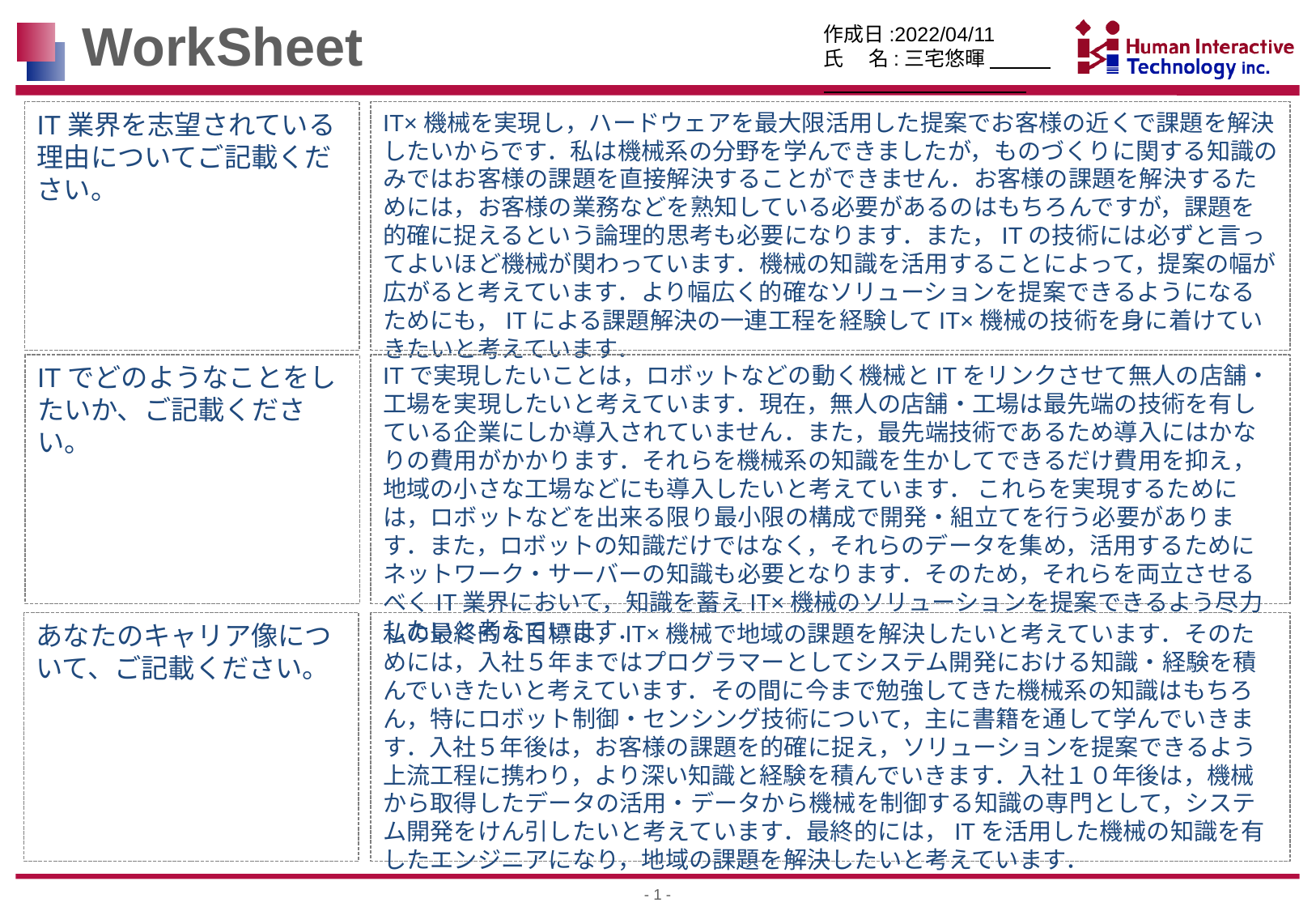

作成日:2022/04/11
氏　 名:三宅悠暉
# WorkSheet
IT業界を志望されている
理由についてご記載ください。
IT×機械を実現し，ハードウェアを最大限活用した提案でお客様の近くで課題を解決したいからです．私は機械系の分野を学んできましたが，ものづくりに関する知識のみではお客様の課題を直接解決することができません．お客様の課題を解決するためには，お客様の業務などを熟知している必要があるのはもちろんですが，課題を的確に捉えるという論理的思考も必要になります．また，ITの技術には必ずと言ってよいほど機械が関わっています．機械の知識を活用することによって，提案の幅が広がると考えています．より幅広く的確なソリューションを提案できるようになるためにも，ITによる課題解決の一連工程を経験してIT×機械の技術を身に着けていきたいと考えています．
ITでどのようなことをしたいか、ご記載ください。
ITで実現したいことは，ロボットなどの動く機械とITをリンクさせて無人の店舗・工場を実現したいと考えています．現在，無人の店舗・工場は最先端の技術を有している企業にしか導入されていません．また，最先端技術であるため導入にはかなりの費用がかかります．それらを機械系の知識を生かしてできるだけ費用を抑え，地域の小さな工場などにも導入したいと考えています． これらを実現するためには，ロボットなどを出来る限り最小限の構成で開発・組立てを行う必要があります．また，ロボットの知識だけではなく，それらのデータを集め，活用するためにネットワーク・サーバーの知識も必要となります．そのため，それらを両立させるべくIT業界において，知識を蓄えIT×機械のソリューションを提案できるよう尽力したいと考えています．
あなたのキャリア像について、ご記載ください。
私の最終的な目標は，IT×機械で地域の課題を解決したいと考えています．そのためには，入社５年まではプログラマーとしてシステム開発における知識・経験を積んでいきたいと考えています．その間に今まで勉強してきた機械系の知識はもちろん，特にロボット制御・センシング技術について，主に書籍を通して学んでいきます．入社５年後は，お客様の課題を的確に捉え，ソリューションを提案できるよう上流工程に携わり，より深い知識と経験を積んでいきます．入社１０年後は，機械から取得したデータの活用・データから機械を制御する知識の専門として，システム開発をけん引したいと考えています．最終的には，ITを活用した機械の知識を有したエンジニアになり，地域の課題を解決したいと考えています．